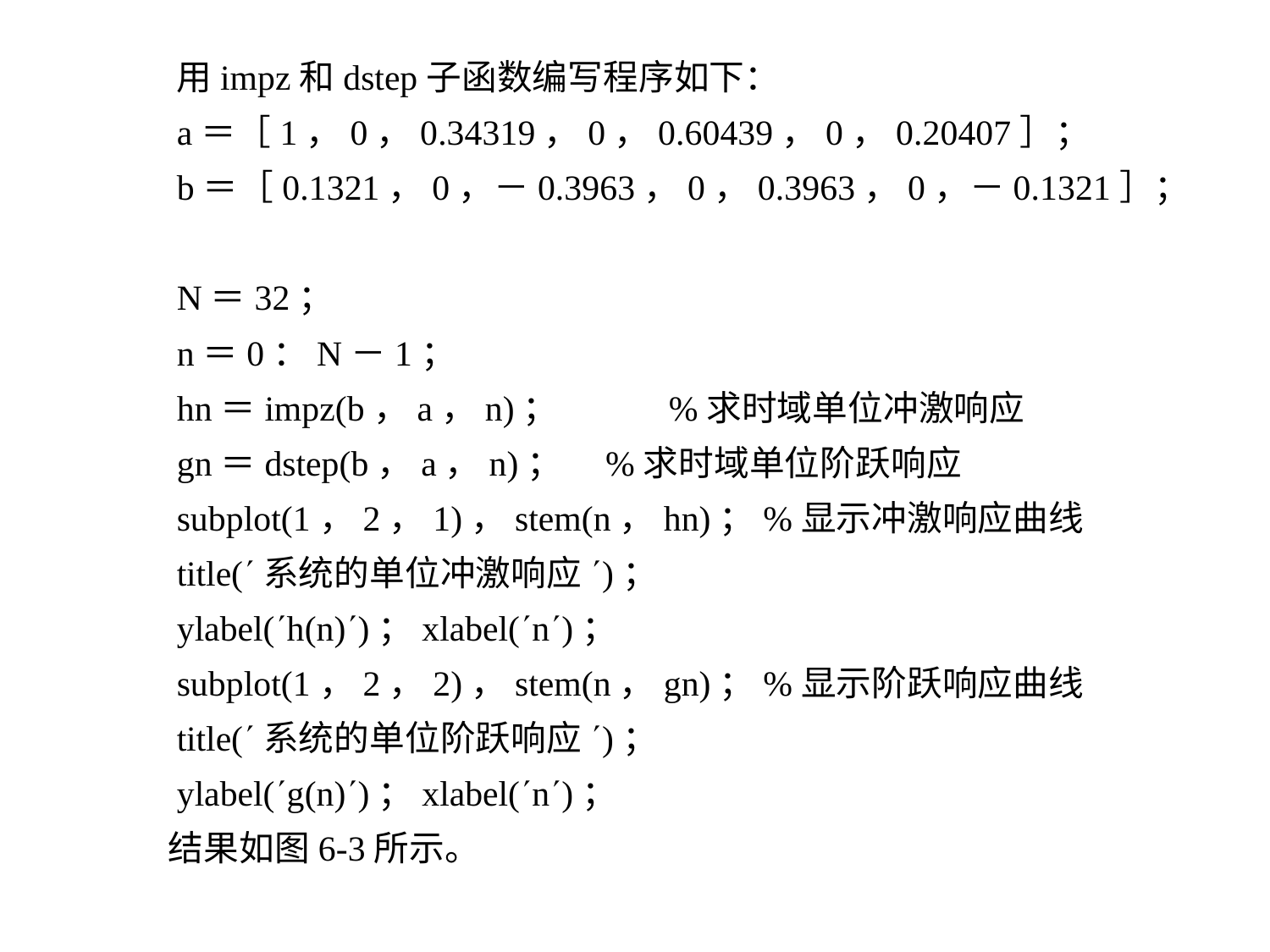

# 用impz和dstep子函数编写程序如下： 　　a＝［1，0，0.34319，0，0.60439，0，0.20407］； 　　b＝［0.1321，0，－0.3963，0，0.3963，0，－0.1321］； 　　N＝32； 　　n＝0：N－1； 　　hn＝impz(b，a，n)；             %求时域单位冲激响应 　　gn＝dstep(b，a，n)；	%求时域单位阶跃响应 　　subplot(1，2，1)，stem(n，hn)；%显示冲激响应曲线 　　title(′系统的单位冲激响应′)； 　　ylabel(′h(n)′)；xlabel(′n′)； 　　subplot(1，2，2)，stem(n，gn)；%显示阶跃响应曲线 　　title(′系统的单位阶跃响应′)； 　　ylabel(′g(n)′)；xlabel(′n′)； 　　结果如图6-3所示。